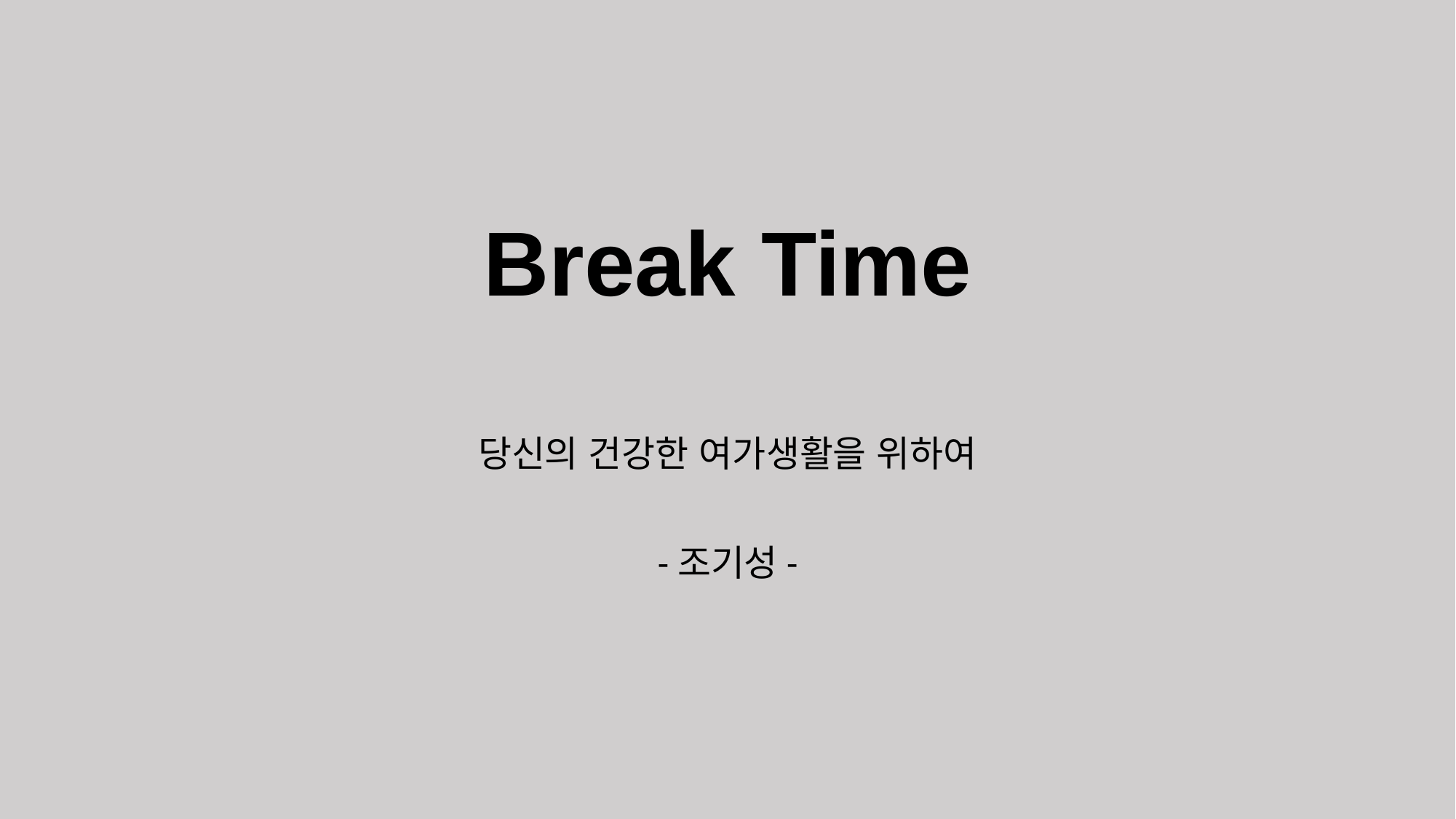

# Break Time
당신의 건강한 여가생활을 위하여

-조기성-